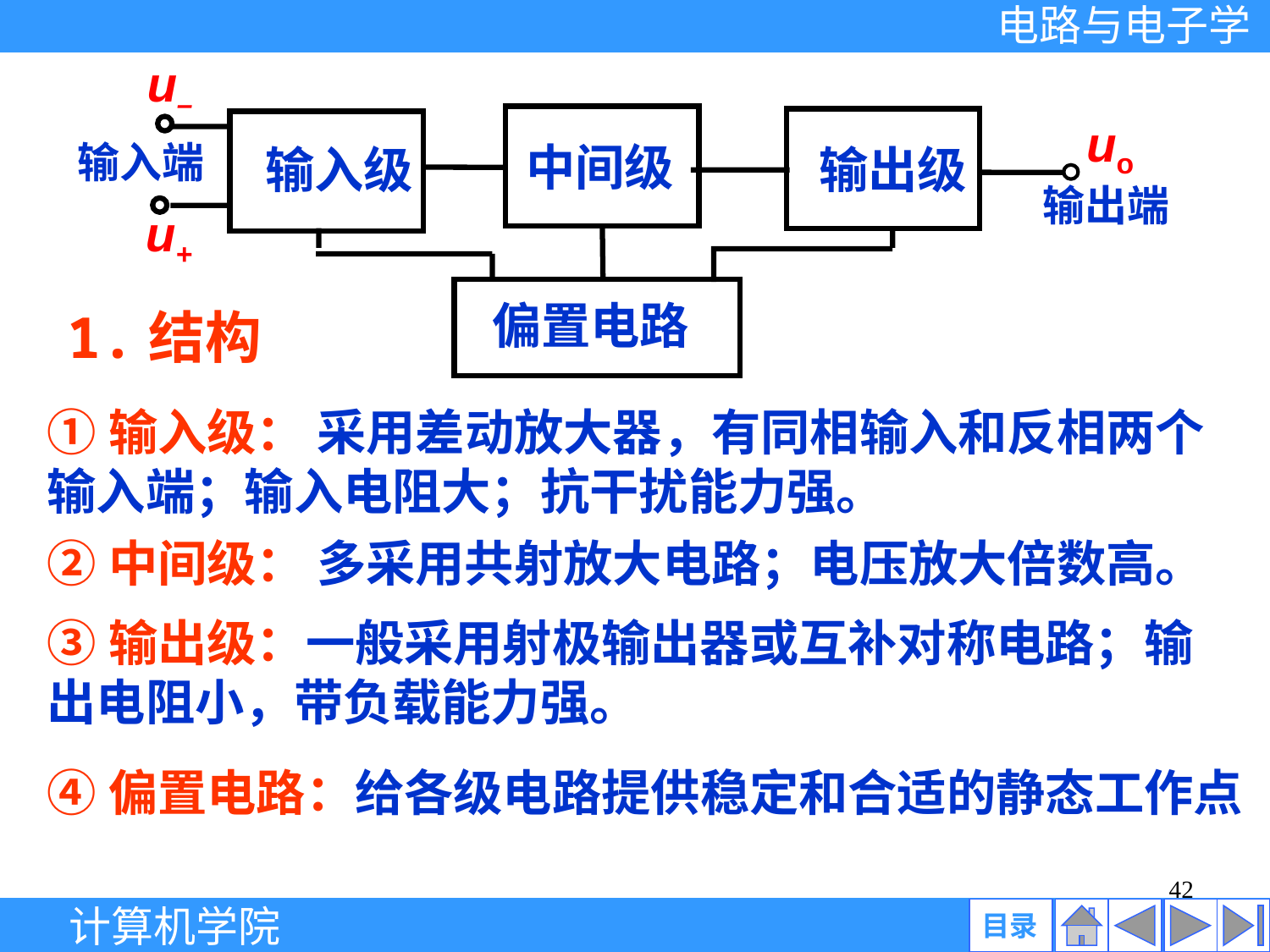

u–

输入端
中间级
 输入级
 输出级

输出端

偏置电路
uo
u+
1.结构
①输入级： 采用差动放大器，有同相输入和反相两个 输入端；输入电阻大；抗干扰能力强。
②中间级： 多采用共射放大电路；电压放大倍数高。
③输出级：一般采用射极输出器或互补对称电路；输出电阻小，带负载能力强。
④偏置电路：给各级电路提供稳定和合适的静态工作点